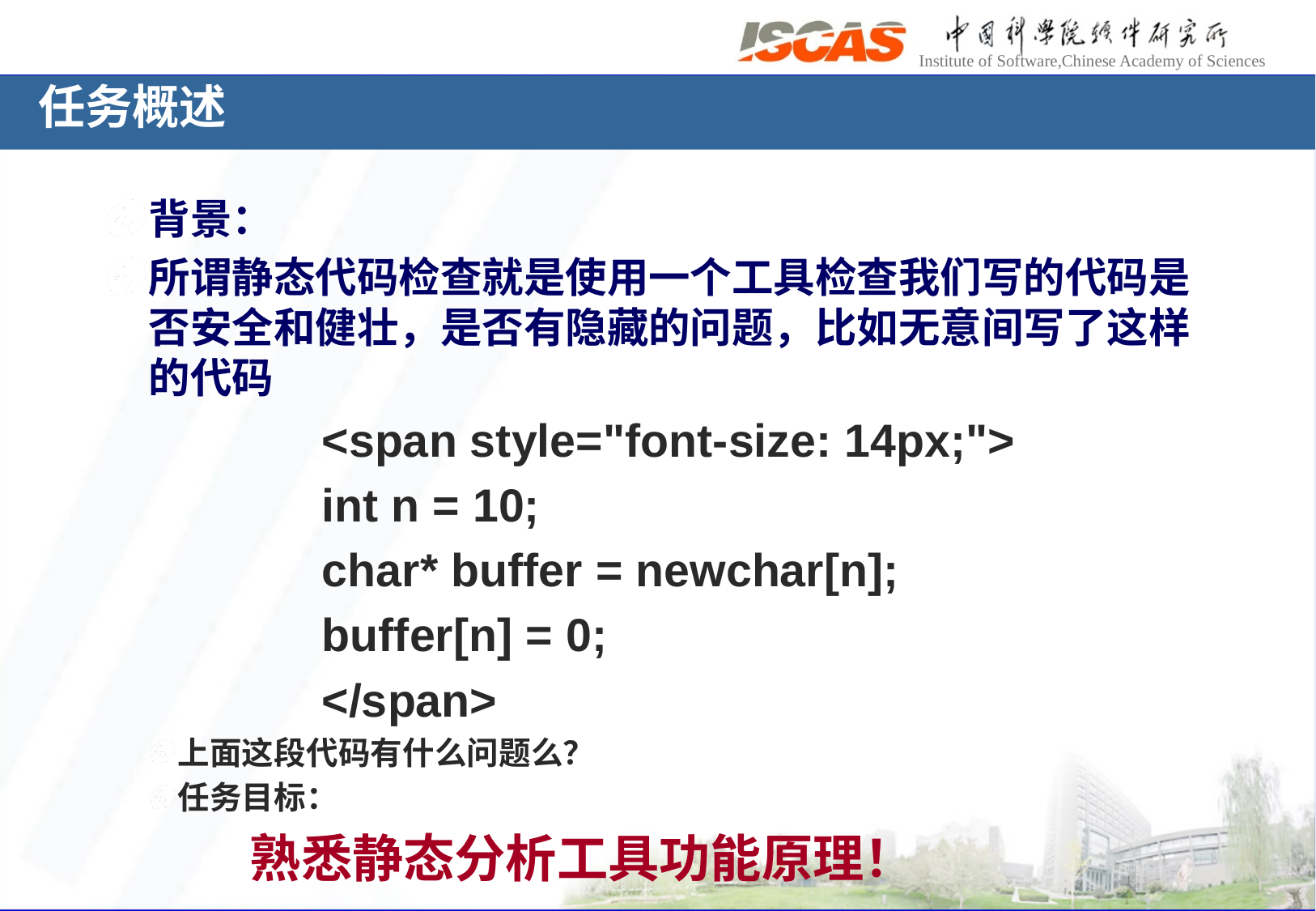

# 任务概述
背景：
所谓静态代码检查就是使用一个工具检查我们写的代码是否安全和健壮，是否有隐藏的问题，比如无意间写了这样的代码
<span style="font-size: 14px;">
int n = 10;
char* buffer = newchar[n];
buffer[n] = 0;
</span>
上面这段代码有什么问题么？
任务目标：
熟悉静态分析工具功能原理！